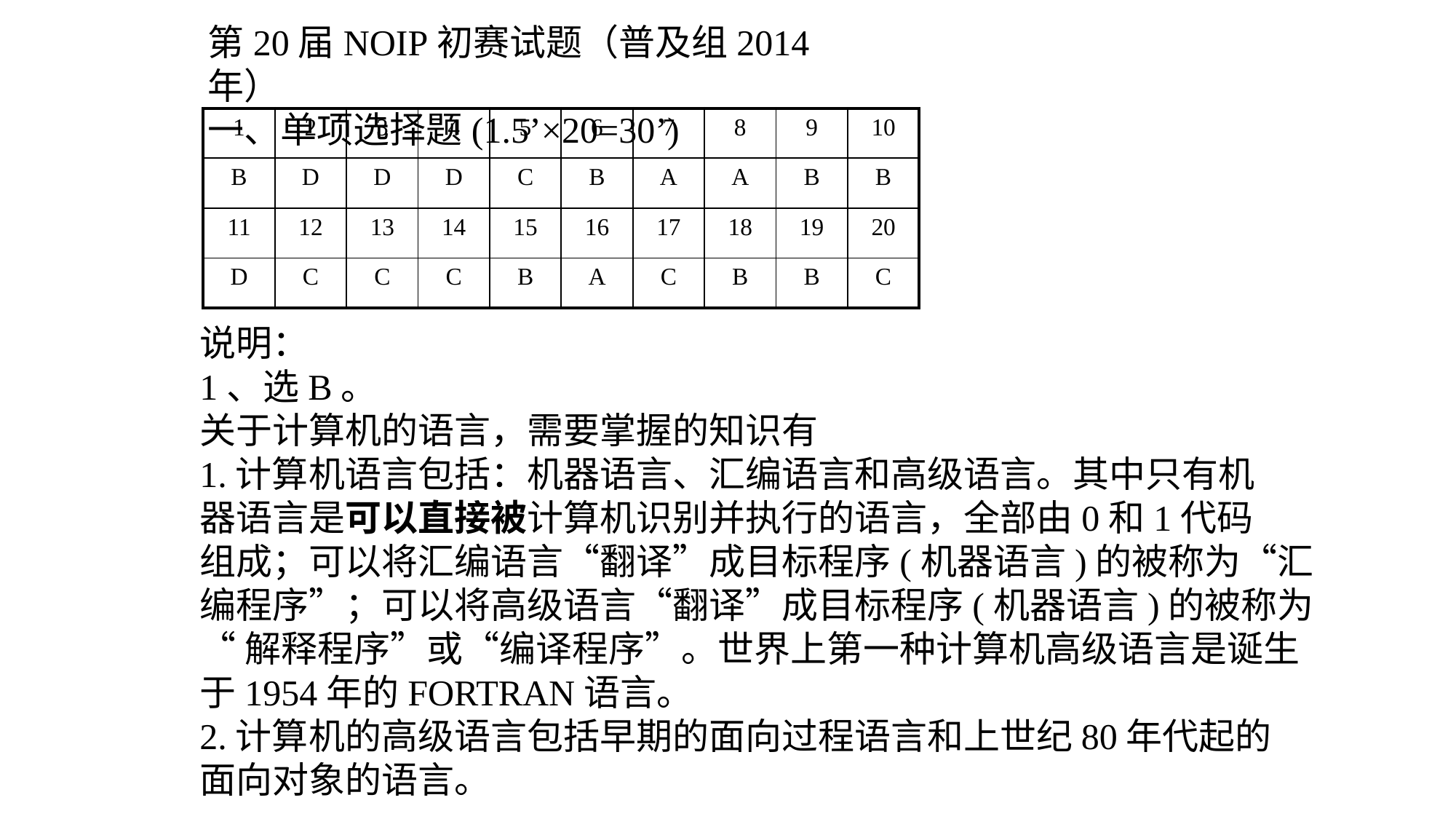

第20届NOIP初赛试题（普及组2014年）
一、单项选择题(1.5’×20=30’)
| 1 | 2 | 3 | 4 | 5 | 6 | 7 | 8 | 9 | 10 |
| --- | --- | --- | --- | --- | --- | --- | --- | --- | --- |
| B | D | D | D | C | B | A | A | B | B |
| 11 | 12 | 13 | 14 | 15 | 16 | 17 | 18 | 19 | 20 |
| D | C | C | C | B | A | C | B | B | C |
说明：
1、选B。
关于计算机的语言，需要掌握的知识有
1.计算机语言包括：机器语言、汇编语言和高级语言。其中只有机
器语言是可以直接被计算机识别并执行的语言，全部由0和1代码
组成；可以将汇编语言“翻译”成目标程序(机器语言)的被称为“汇
编程序”；可以将高级语言“翻译”成目标程序(机器语言)的被称为
“解释程序”或“编译程序”。世界上第一种计算机高级语言是诞生
于1954年的FORTRAN语言。
2.计算机的高级语言包括早期的面向过程语言和上世纪80年代起的
面向对象的语言。